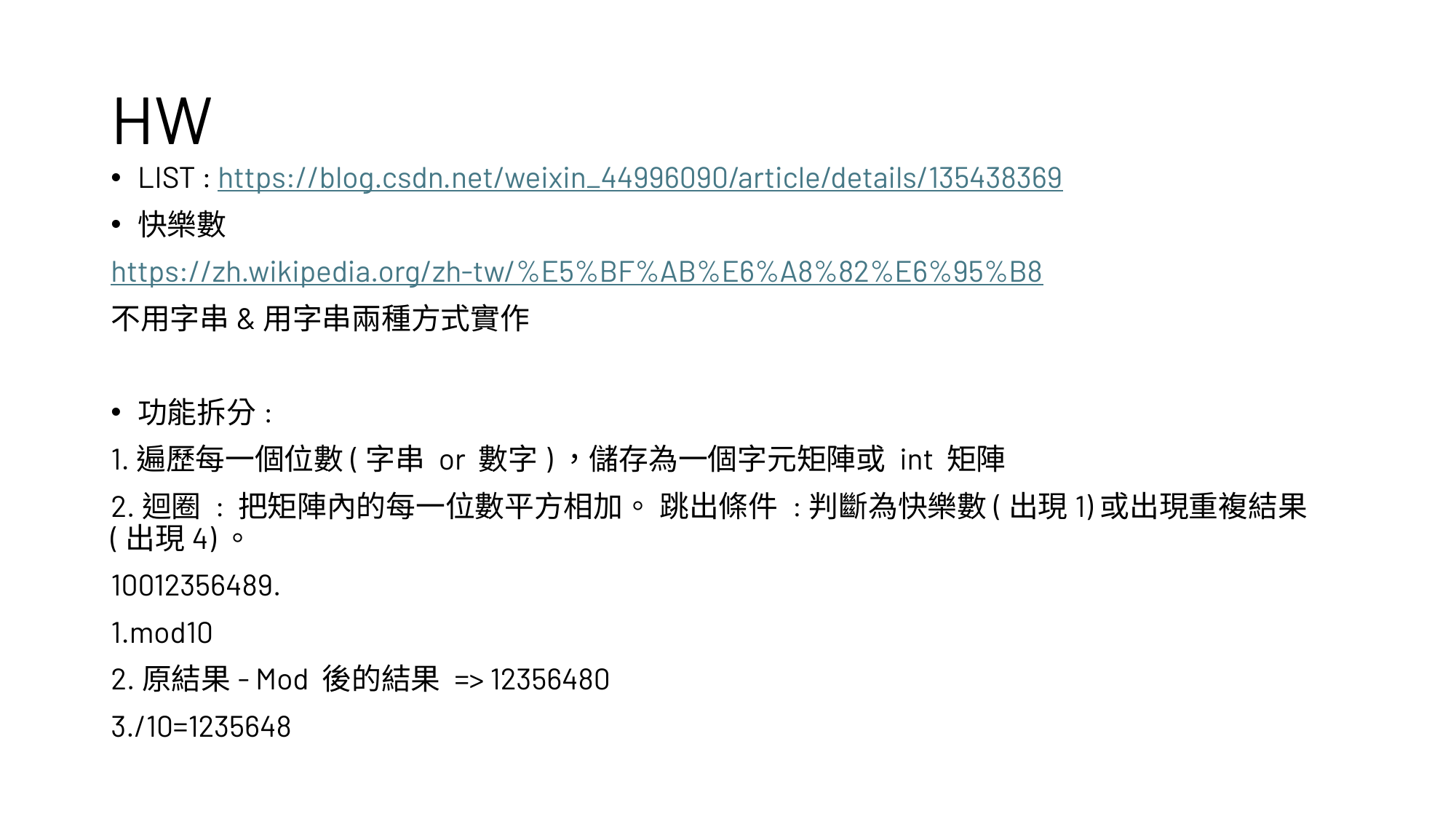

# HW
LIST : https://blog.csdn.net/weixin_44996090/article/details/135438369
快樂數
https://zh.wikipedia.org/zh-tw/%E5%BF%AB%E6%A8%82%E6%95%B8
不用字串&用字串兩種方式實作

功能拆分:
1.遍歷每一個位數(字串 or 數字)，儲存為一個字元矩陣或 int 矩陣
2.迴圈 : 把矩陣內的每一位數平方相加。 跳出條件 :判斷為快樂數(出現1)或出現重複結果(出現4)。
10012356489.
1.mod10
2.原結果- Mod 後的結果 => 12356480
3./10=1235648